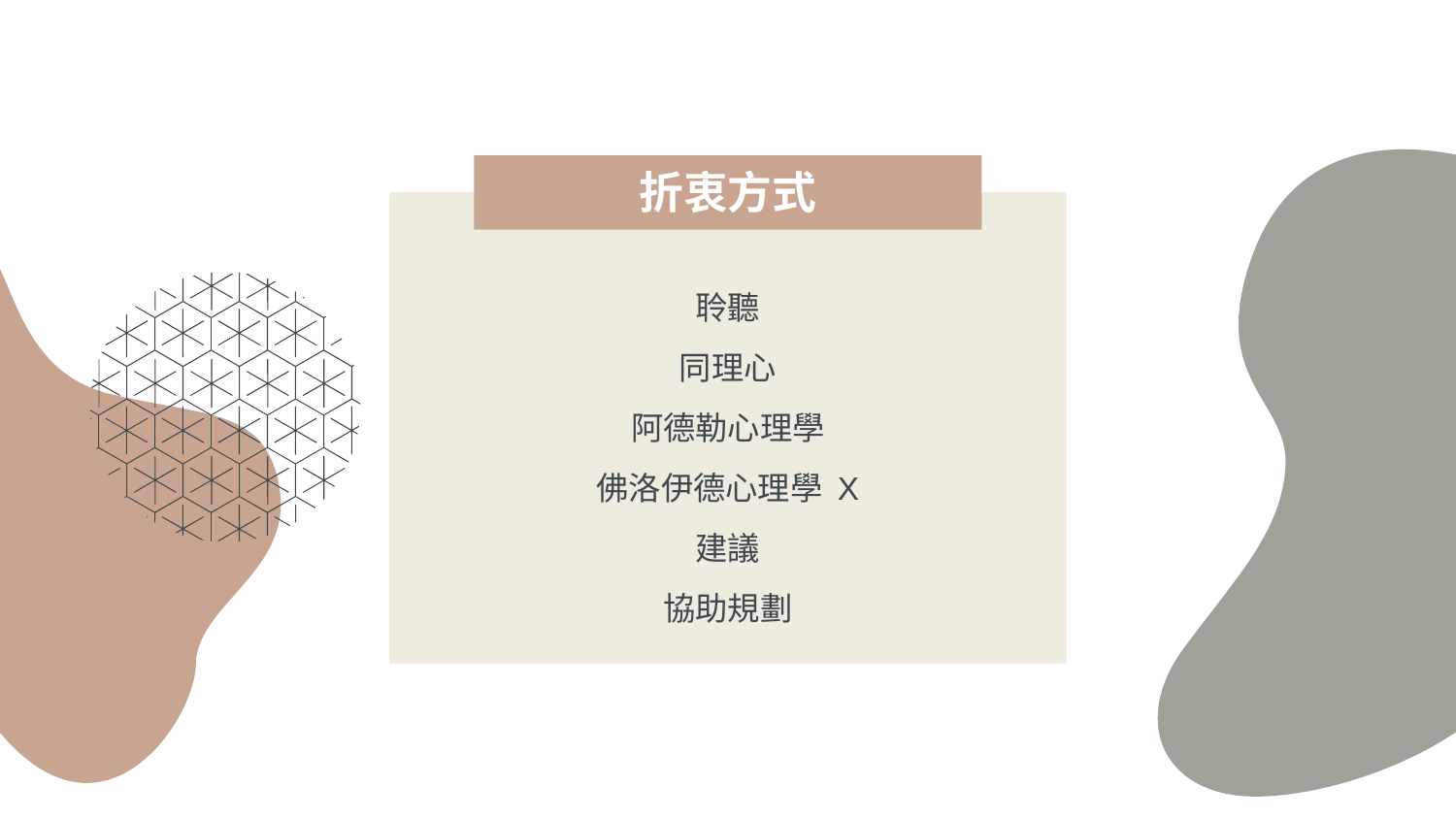

折衷方式

聆聽
同理心
阿德勒心理學
佛洛伊德心理學 X
建議
協助規劃